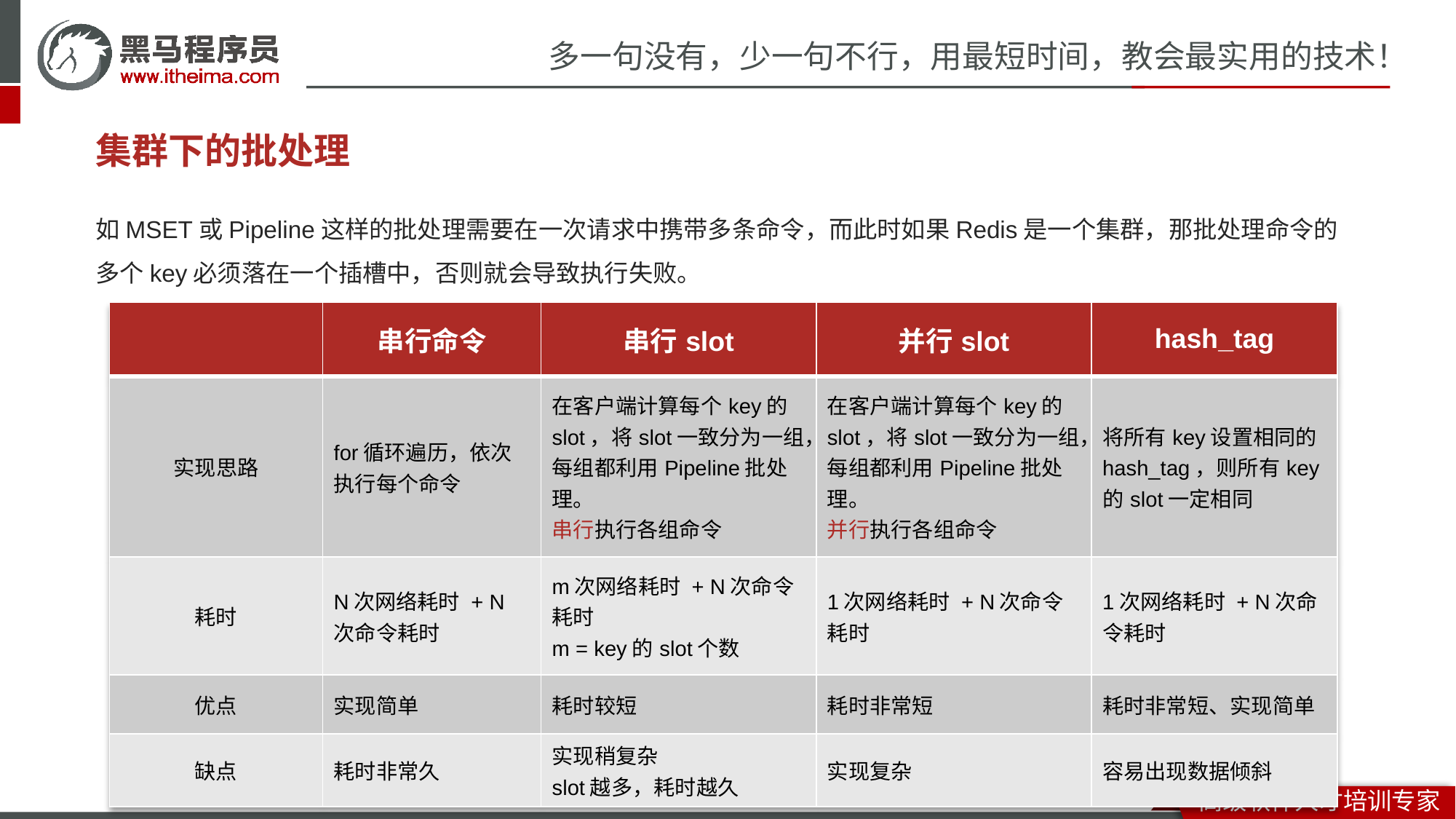

# 集群下的批处理
如MSET或Pipeline这样的批处理需要在一次请求中携带多条命令，而此时如果Redis是一个集群，那批处理命令的多个key必须落在一个插槽中，否则就会导致执行失败。
|  | 串行命令 | 串行slot | 并行slot | hash\_tag |
| --- | --- | --- | --- | --- |
| 实现思路 | for循环遍历，依次执行每个命令 | 在客户端计算每个key的slot，将slot一致分为一组，每组都利用Pipeline批处理。 串行执行各组命令 | 在客户端计算每个key的slot，将slot一致分为一组，每组都利用Pipeline批处理。 并行执行各组命令 | 将所有key设置相同的hash\_tag，则所有key的slot一定相同 |
| 耗时 | N次网络耗时 + N次命令耗时 | m次网络耗时 + N次命令耗时 m = key的slot个数 | 1次网络耗时 + N次命令耗时 | 1次网络耗时 + N次命令耗时 |
| 优点 | 实现简单 | 耗时较短 | 耗时非常短 | 耗时非常短、实现简单 |
| 缺点 | 耗时非常久 | 实现稍复杂 slot越多，耗时越久 | 实现复杂 | 容易出现数据倾斜 |